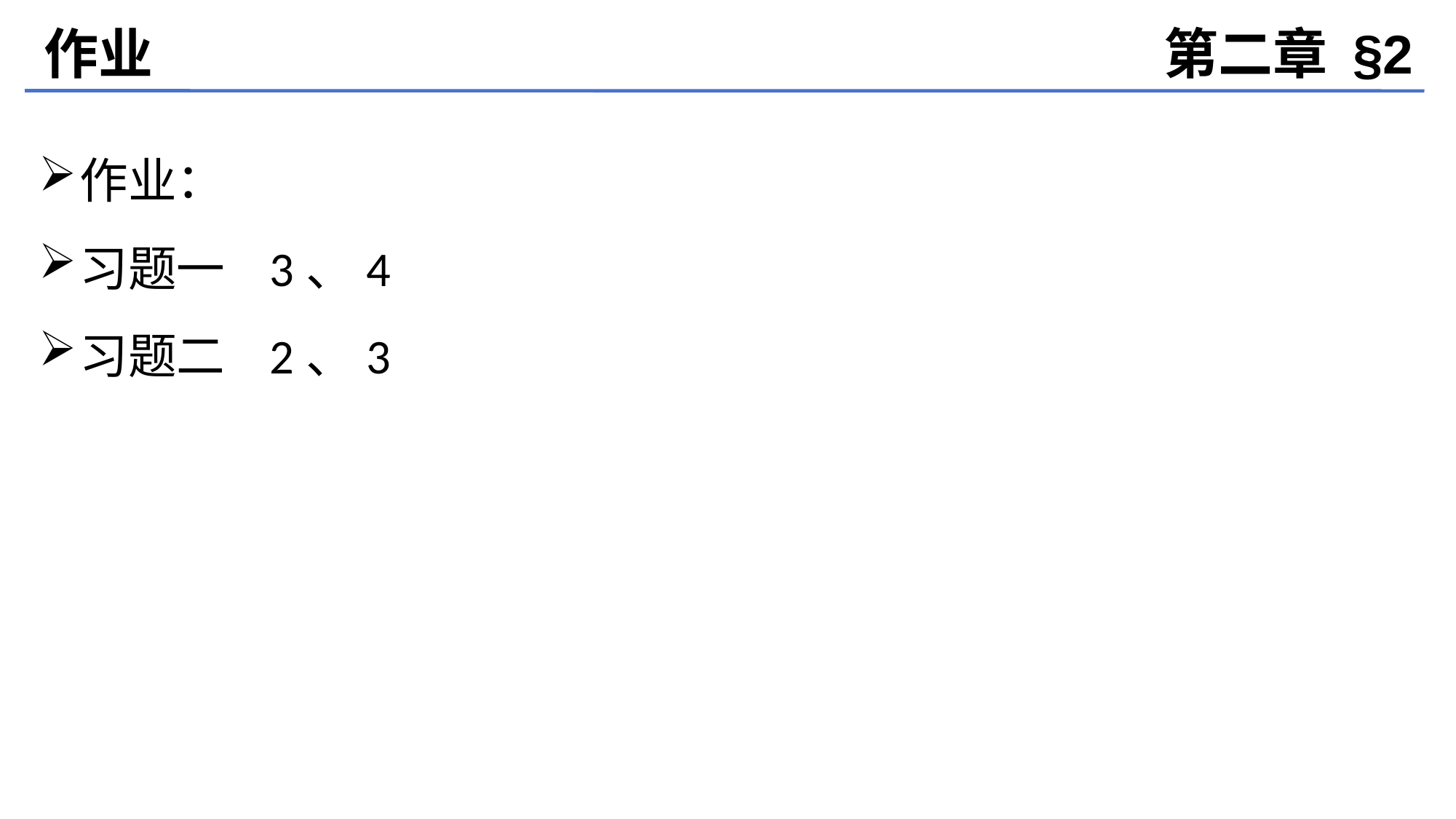

作业
第二章 §2
作业：
习题一   3、4
习题二   2、3